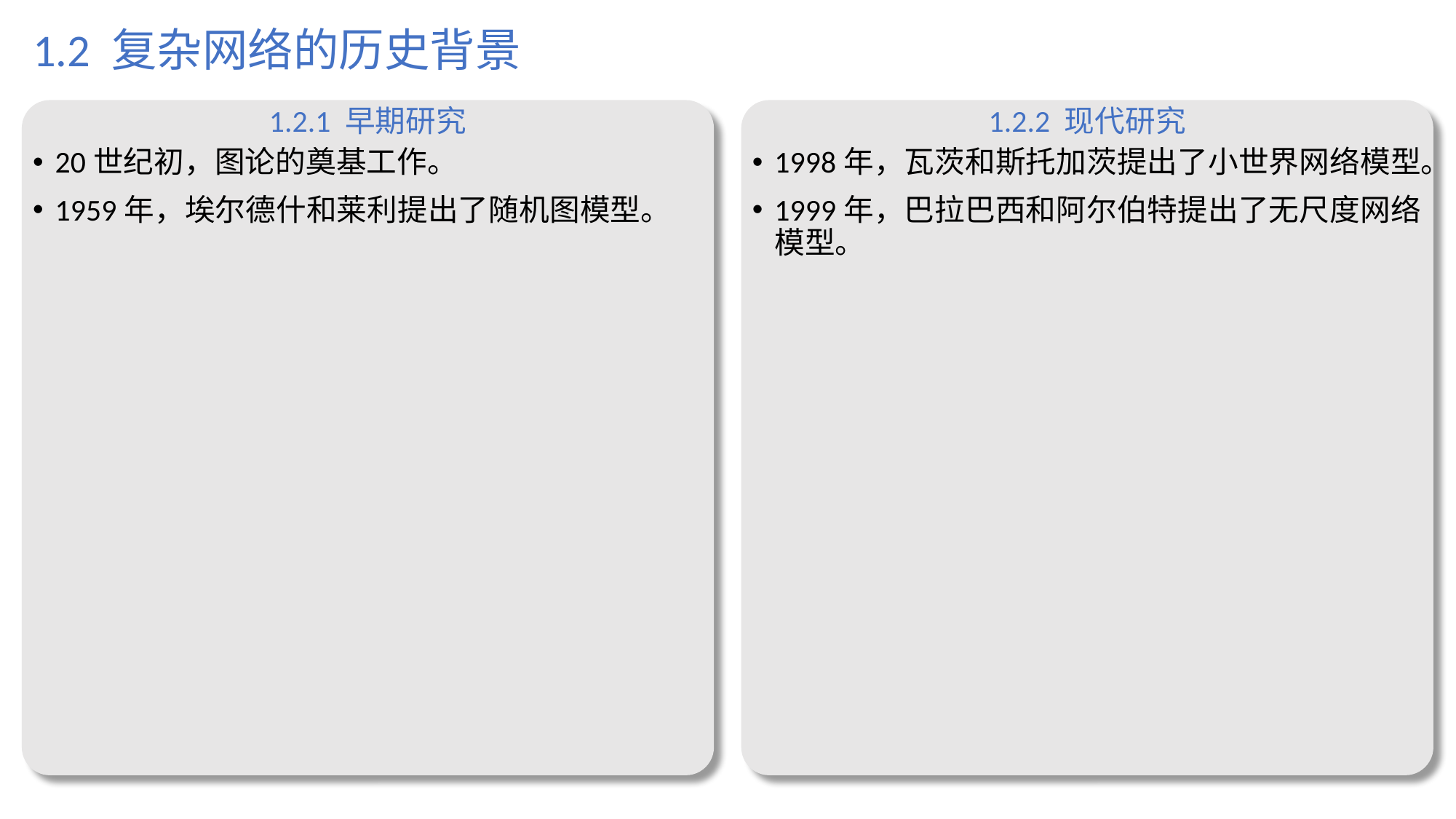

# 1.2 复杂网络的历史背景

1.2.1 早期研究

1.2.2 现代研究
20世纪初，图论的奠基工作。
1959年，埃尔德什和莱利提出了随机图模型。
1998年，瓦茨和斯托加茨提出了小世界网络模型。
1999年，巴拉巴西和阿尔伯特提出了无尺度网络模型。